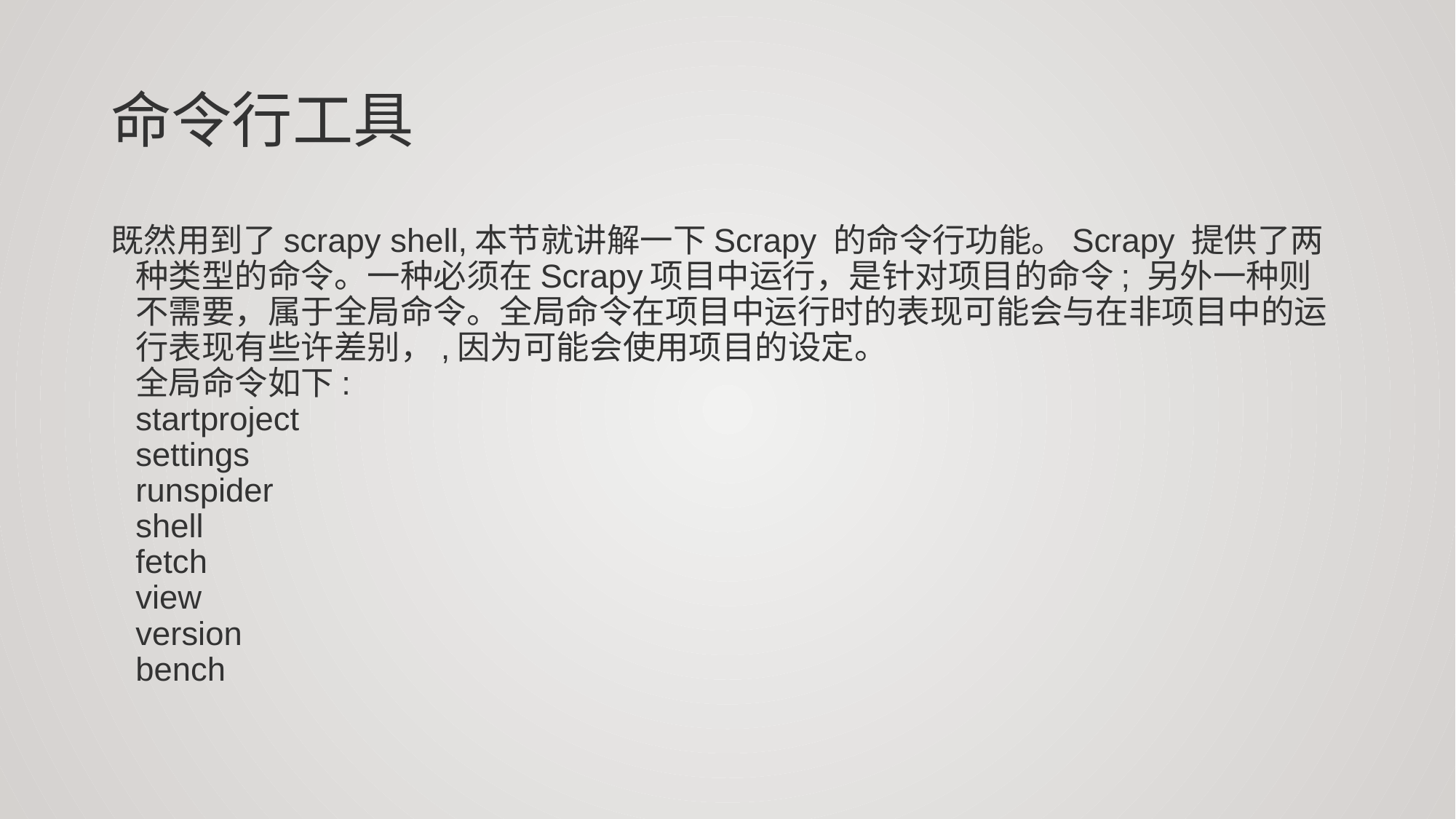

# 命令行工具
既然用到了scrapy shell,本节就讲解一下Scrapy 的命令行功能。Scrapy 提供了两种类型的命令。一种必须在Scrapy项目中运行，是针对项目的命令; 另外一种则不需要，属于全局命令。全局命令在项目中运行时的表现可能会与在非项目中的运行表现有些许差别，,因为可能会使用项目的设定。
全局命令如下:
startproject
settings
runspider
shell
fetch
view
version
bench